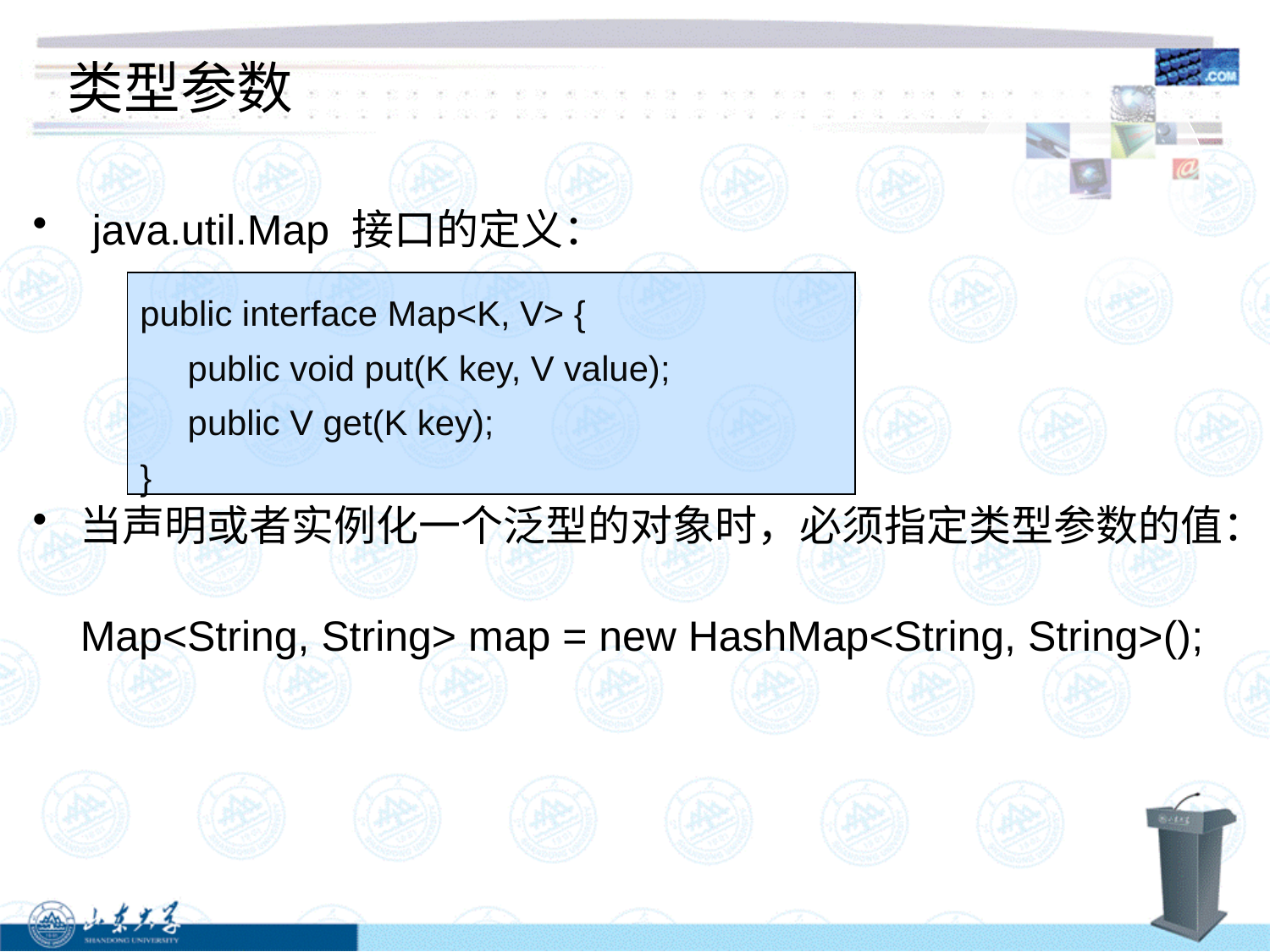

# 类型参数
 java.util.Map 接口的定义：

当声明或者实例化一个泛型的对象时，必须指定类型参数的值：
	Map<String, String> map = new HashMap<String, String>();
public interface Map<K, V> {
	public void put(K key, V value);
	public V get(K key);
}